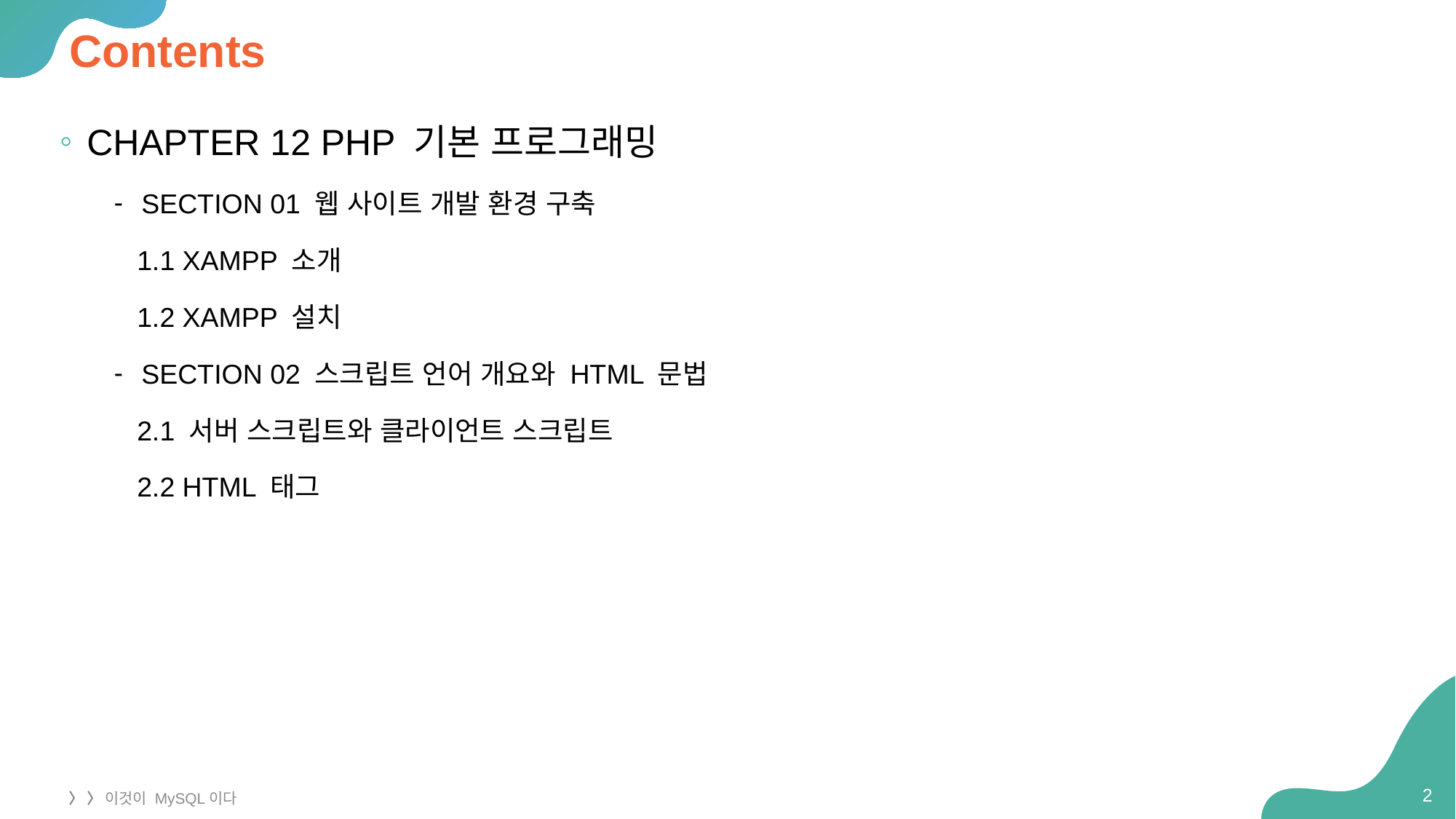

# Contents
CHAPTER 12 PHP 기본 프로그래밍
SECTION 01 웹 사이트 개발 환경 구축
   1.1 XAMPP 소개
   1.2 XAMPP 설치
SECTION 02 스크립트 언어 개요와 HTML 문법
   2.1 서버 스크립트와 클라이언트 스크립트
   2.2 HTML 태그

2
〉 〉 이것이 MySQL이다